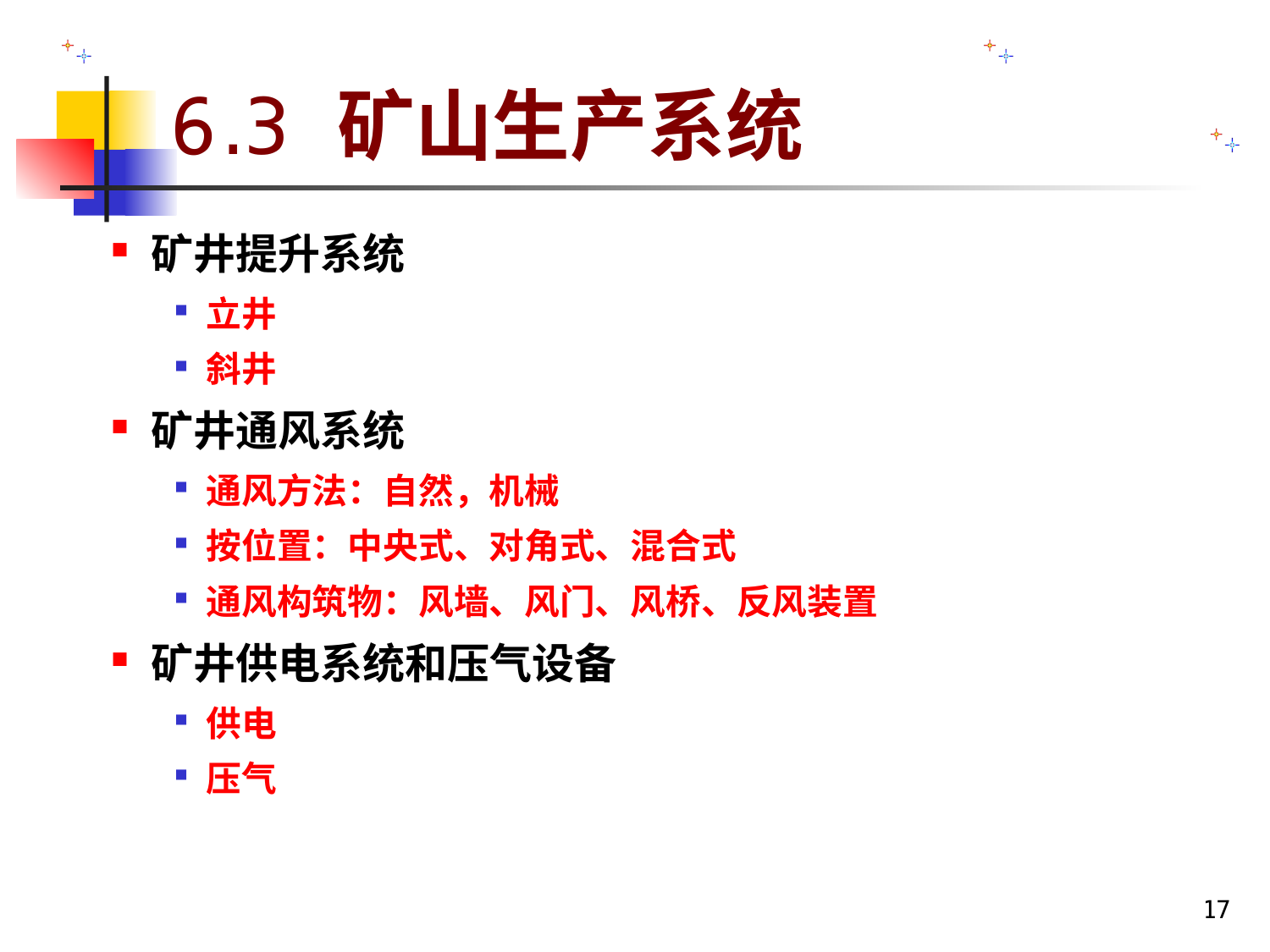

# 6.3 矿山生产系统
矿井提升系统
立井
斜井
矿井通风系统
通风方法：自然，机械
按位置：中央式、对角式、混合式
通风构筑物：风墙、风门、风桥、反风装置
矿井供电系统和压气设备
供电
压气
17